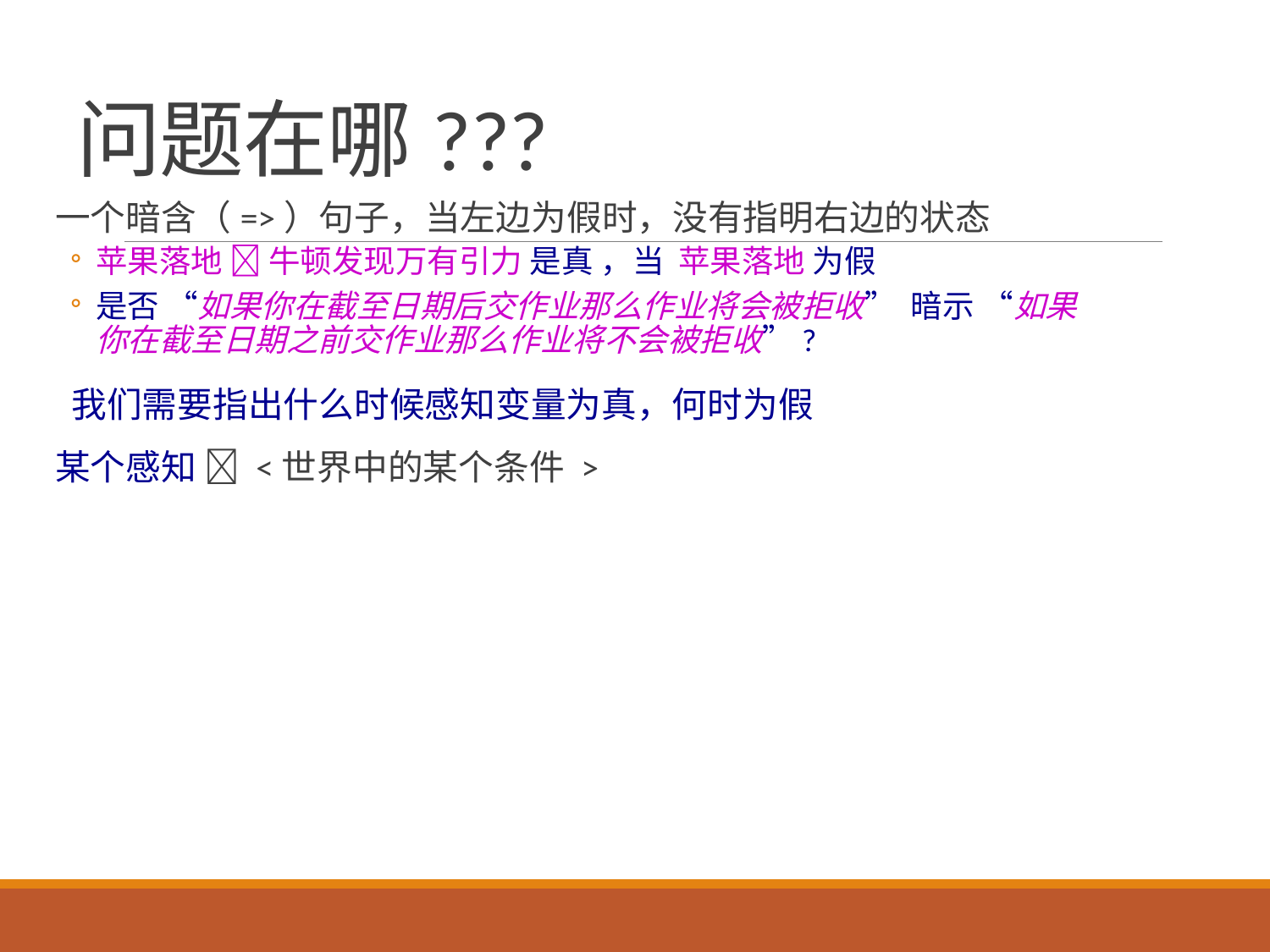

# 问题在哪???
一个暗含（=>）句子，当左边为假时，没有指明右边的状态
苹果落地 ⇒ 牛顿发现万有引力 是真 ，当  苹果落地 为假
是否 “如果你在截至日期后交作业那么作业将会被拒收”  暗示 “如果你在截至日期之前交作业那么作业将不会被拒收”?
 我们需要指出什么时候感知变量为真，何时为假
某个感知 ⇔ <世界中的某个条件 >